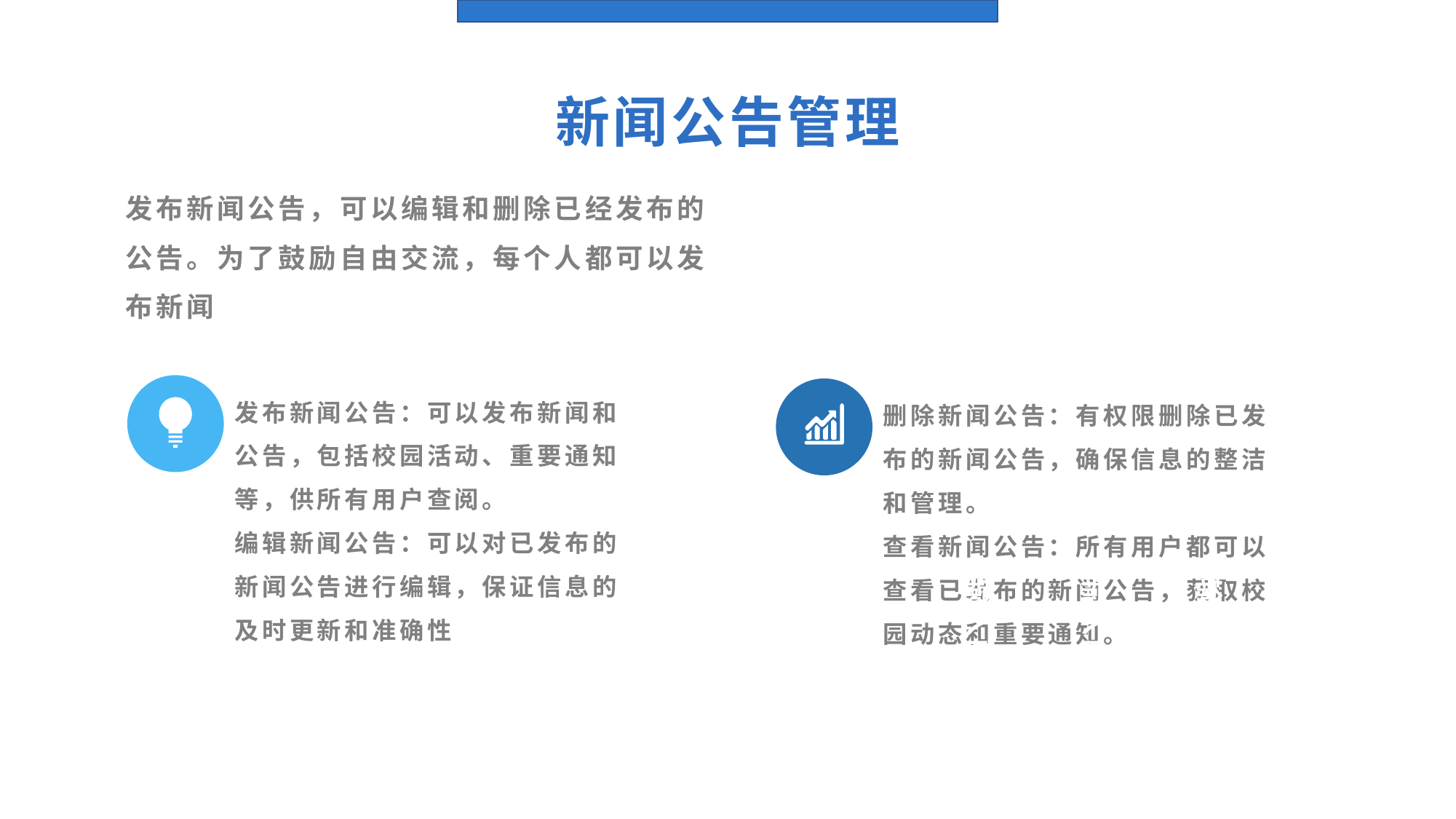

新闻公告管理
发布新闻公告，可以编辑和删除已经发布的公告。为了鼓励自由交流，每个人都可以发布新闻

发布新闻公告：可以发布新闻和公告，包括校园活动、重要通知等，供所有用户查阅。
编辑新闻公告：可以对已发布的新闻公告进行编辑，保证信息的及时更新和准确性

删除新闻公告：有权限删除已发布的新闻公告，确保信息的整洁和管理。
查看新闻公告：所有用户都可以查看已发布的新闻公告，获取校园动态和重要通知。

输入内容
输入内容
输入内容
输入内容
输入内容